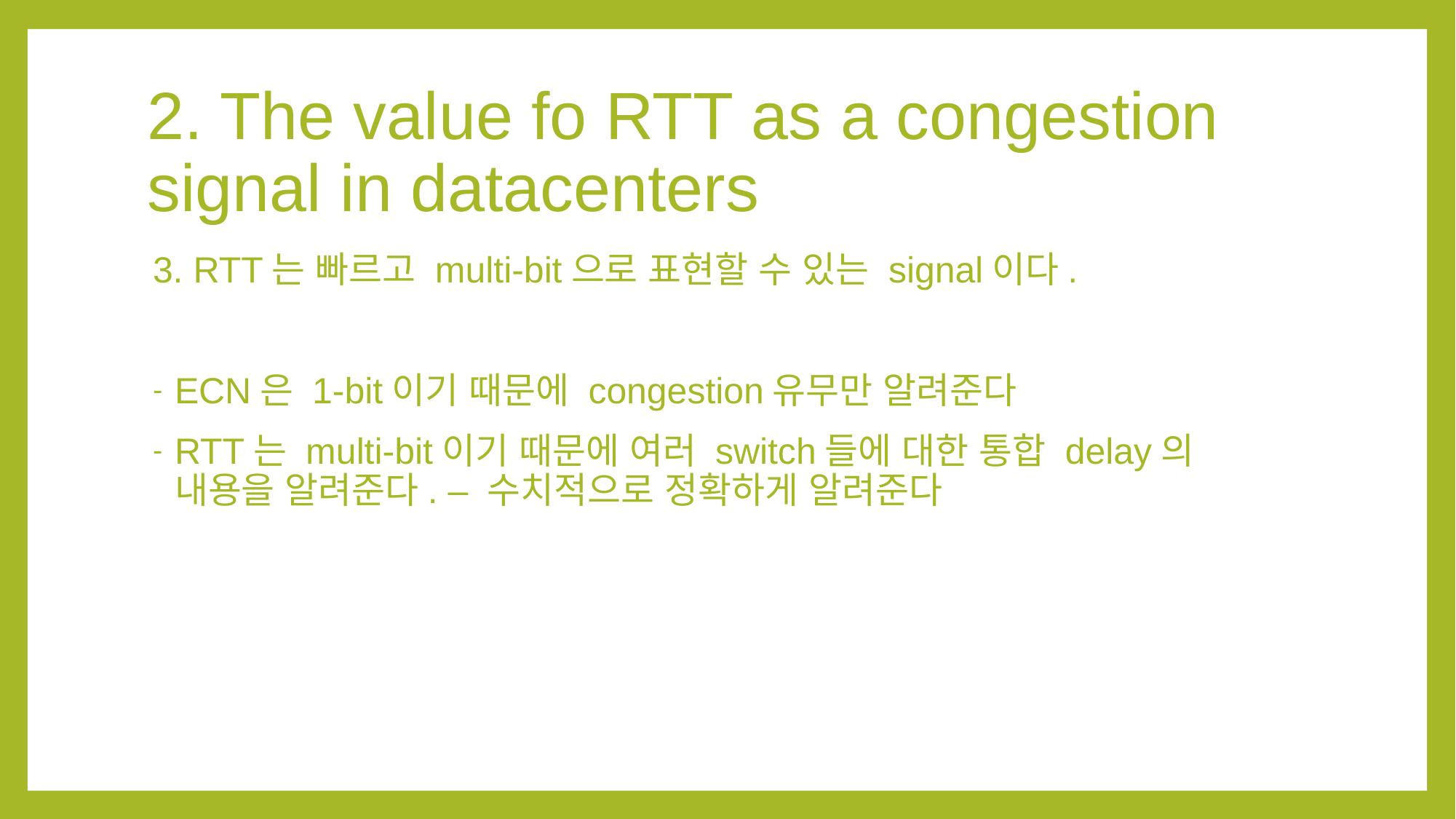

# 2. The value fo RTT as a congestion signal in datacenters
3. RTT는 빠르고 multi-bit으로 표현할 수 있는 signal이다.

ECN은 1-bit이기 때문에 congestion유무만 알려준다
RTT는 multi-bit이기 때문에 여러 switch들에 대한 통합 delay의 내용을 알려준다. – 수치적으로 정확하게 알려준다